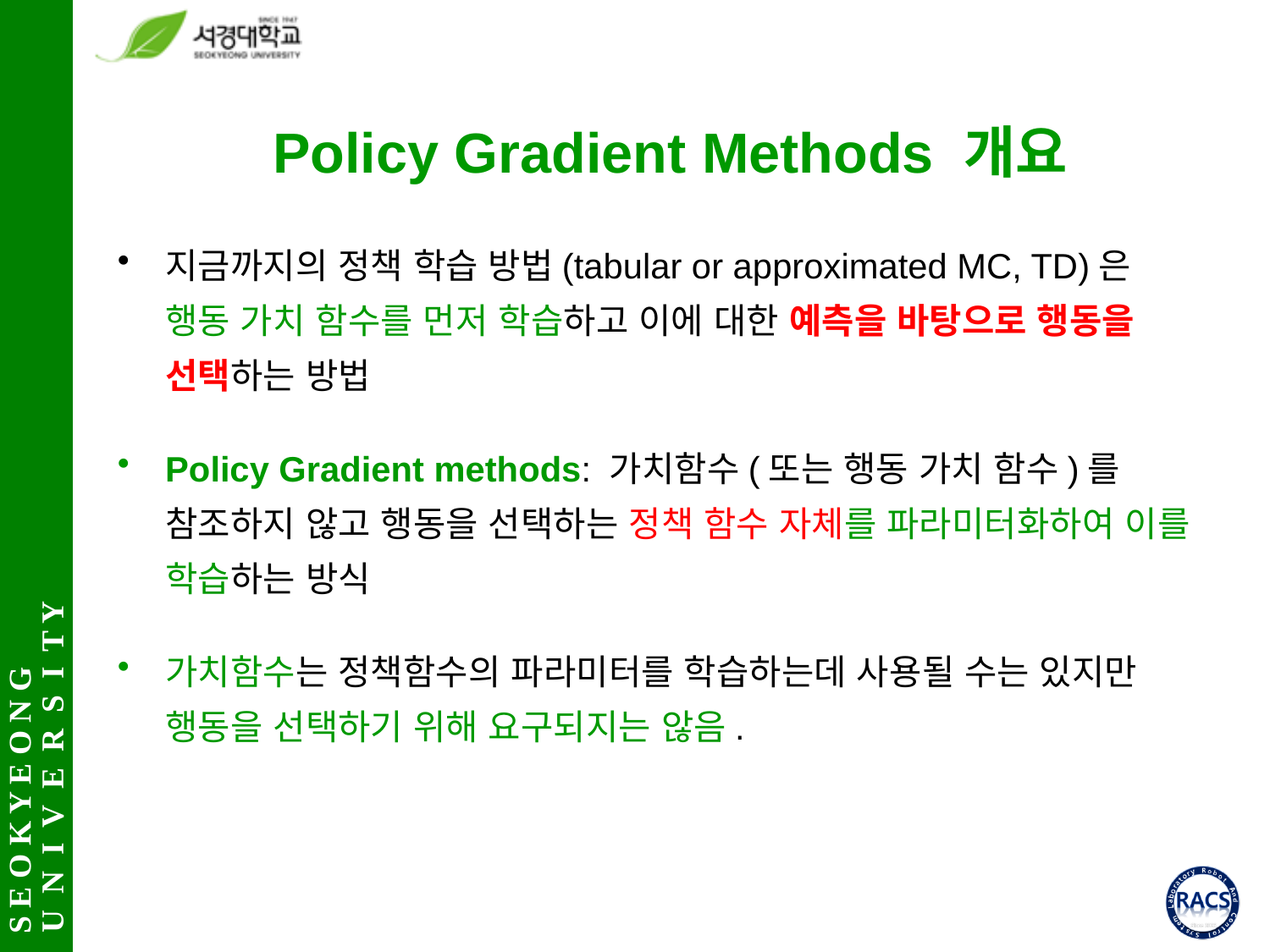

# Policy Gradient Methods 개요
지금까지의 정책 학습 방법(tabular or approximated MC, TD)은 행동 가치 함수를 먼저 학습하고 이에 대한 예측을 바탕으로 행동을 선택하는 방법

Policy Gradient methods: 가치함수(또는 행동 가치 함수)를 참조하지 않고 행동을 선택하는 정책 함수 자체를 파라미터화하여 이를 학습하는 방식

가치함수는 정책함수의 파라미터를 학습하는데 사용될 수는 있지만 행동을 선택하기 위해 요구되지는 않음.